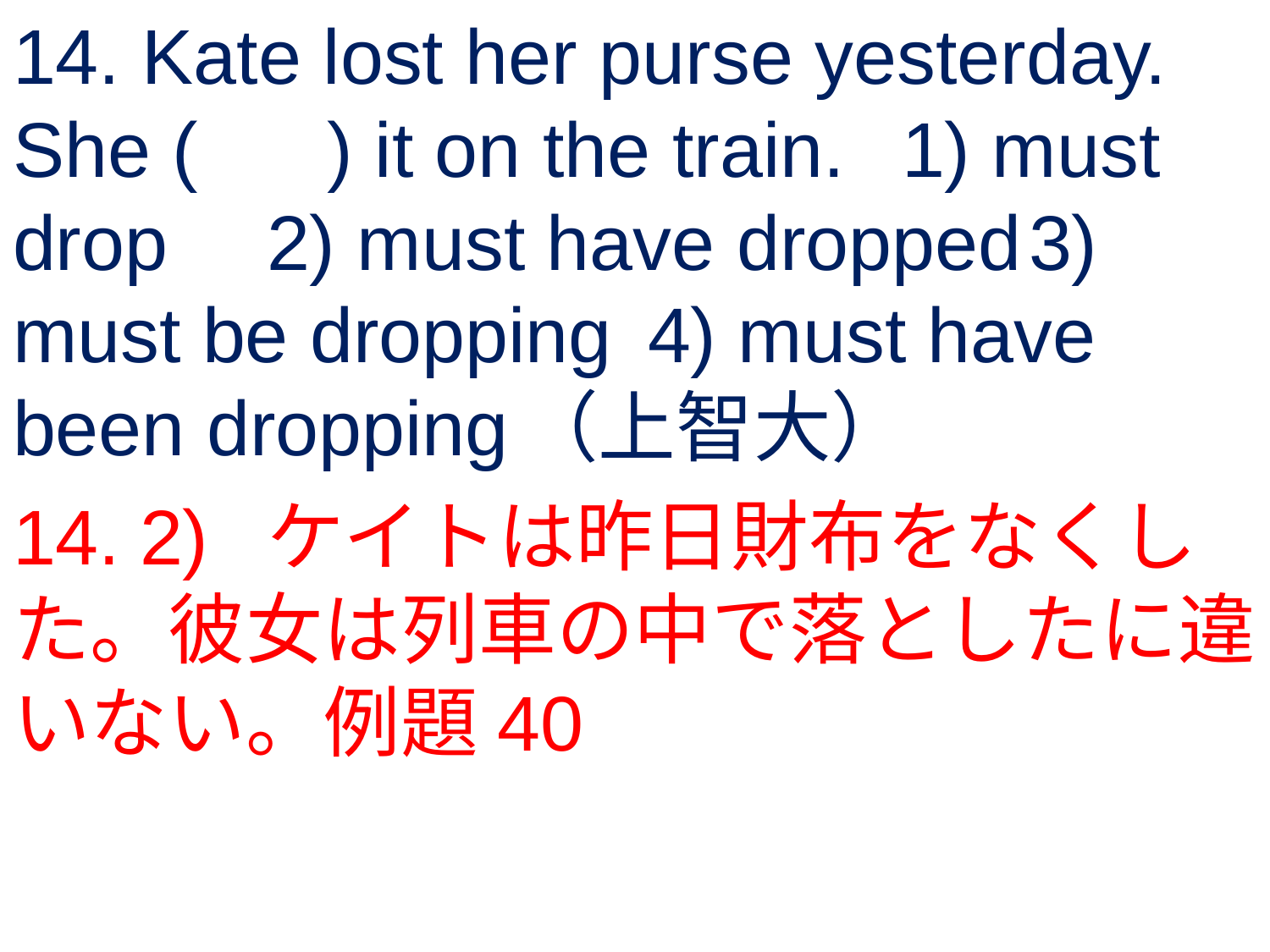

# 14. Kate lost her purse yesterday.  She (      ) it on the train.	1) must drop	2) must have dropped	3) must be dropping	4) must have been dropping	（上智大）
14.	2) 	ケイトは昨日財布をなくした。彼女は列車の中で落としたに違いない。例題40